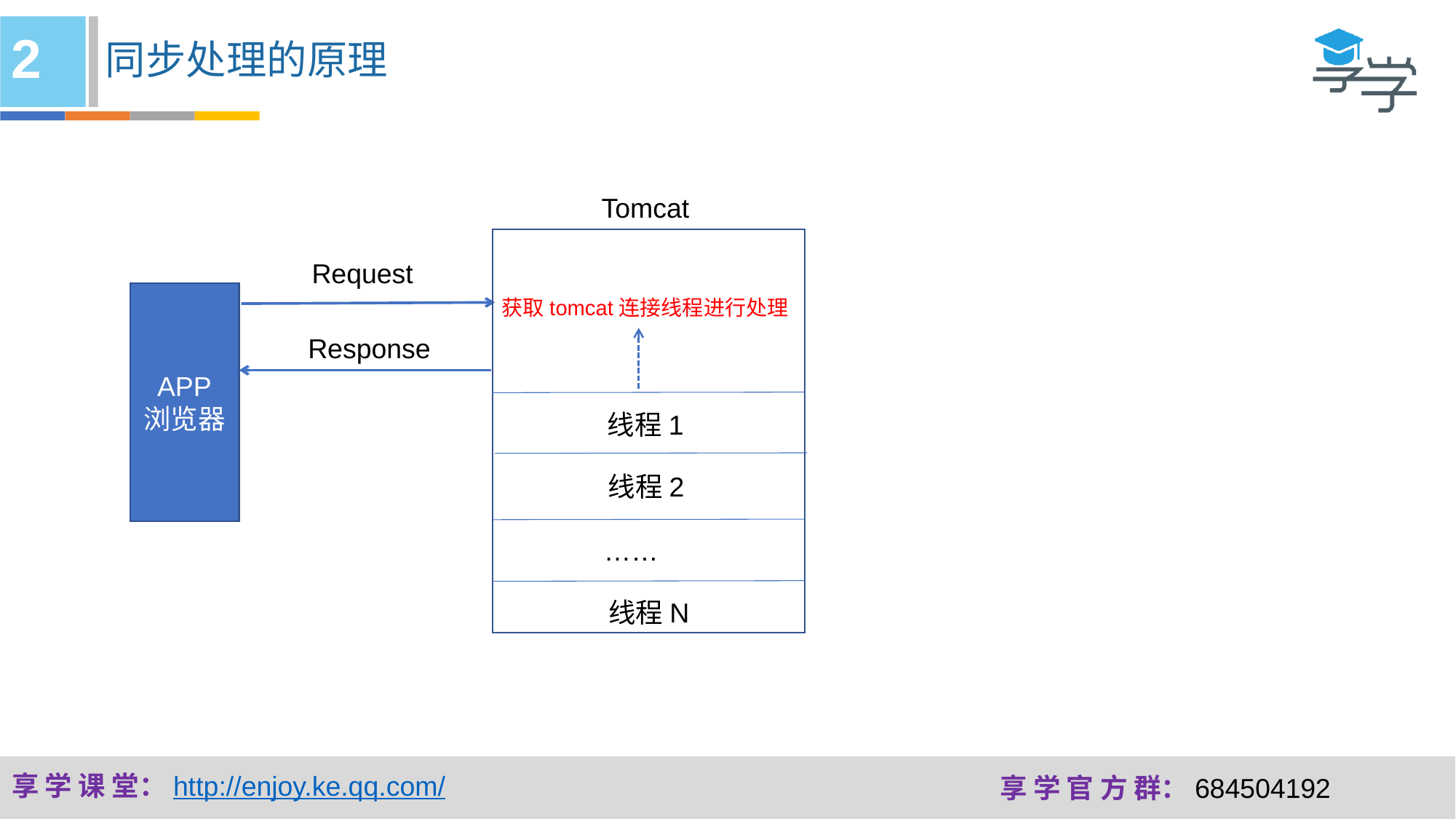

2
同步处理的原理

Tomcat

Request
APP
浏览器
获取tomcat连接线程进行处理
Response
线程1
线程2
……
线程N